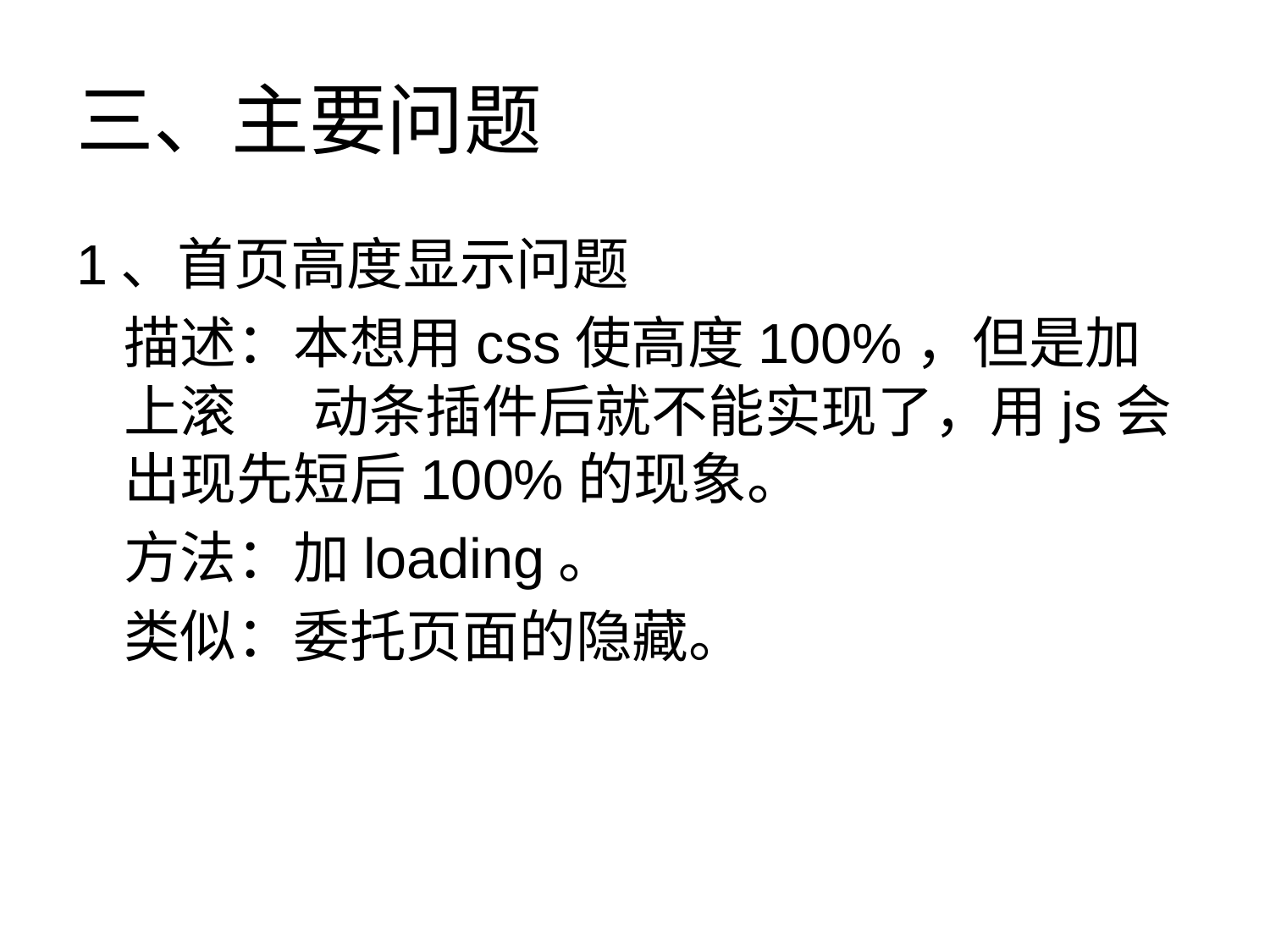

# 三、主要问题
1、首页高度显示问题
	描述：本想用css使高度100%，但是加上滚      动条插件后就不能实现了，用js会出现先短后100%的现象。
	方法：加loading。
	类似：委托页面的隐藏。